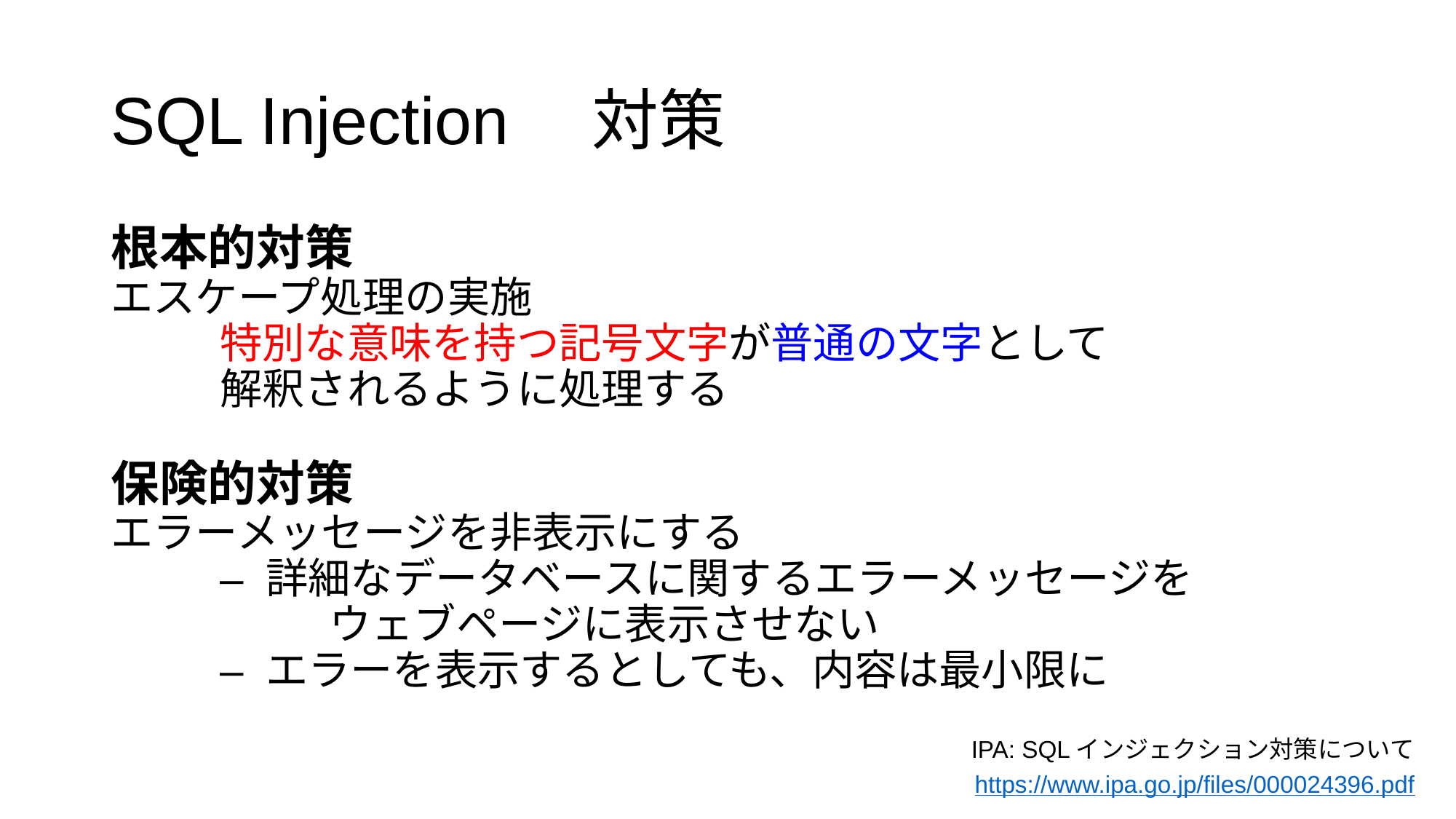

# SQL Injection　対策
根本的対策
エスケープ処理の実施
	特別な意味を持つ記号文字が普通の文字として
	解釈されるように処理する

保険的対策
エラーメッセージを非表示にする
 	– 詳細なデータベースに関するエラーメッセージを
		ウェブページに表示させない
	– エラーを表示するとしても、内容は最小限に
IPA: SQLインジェクション対策について
https://www.ipa.go.jp/files/000024396.pdf